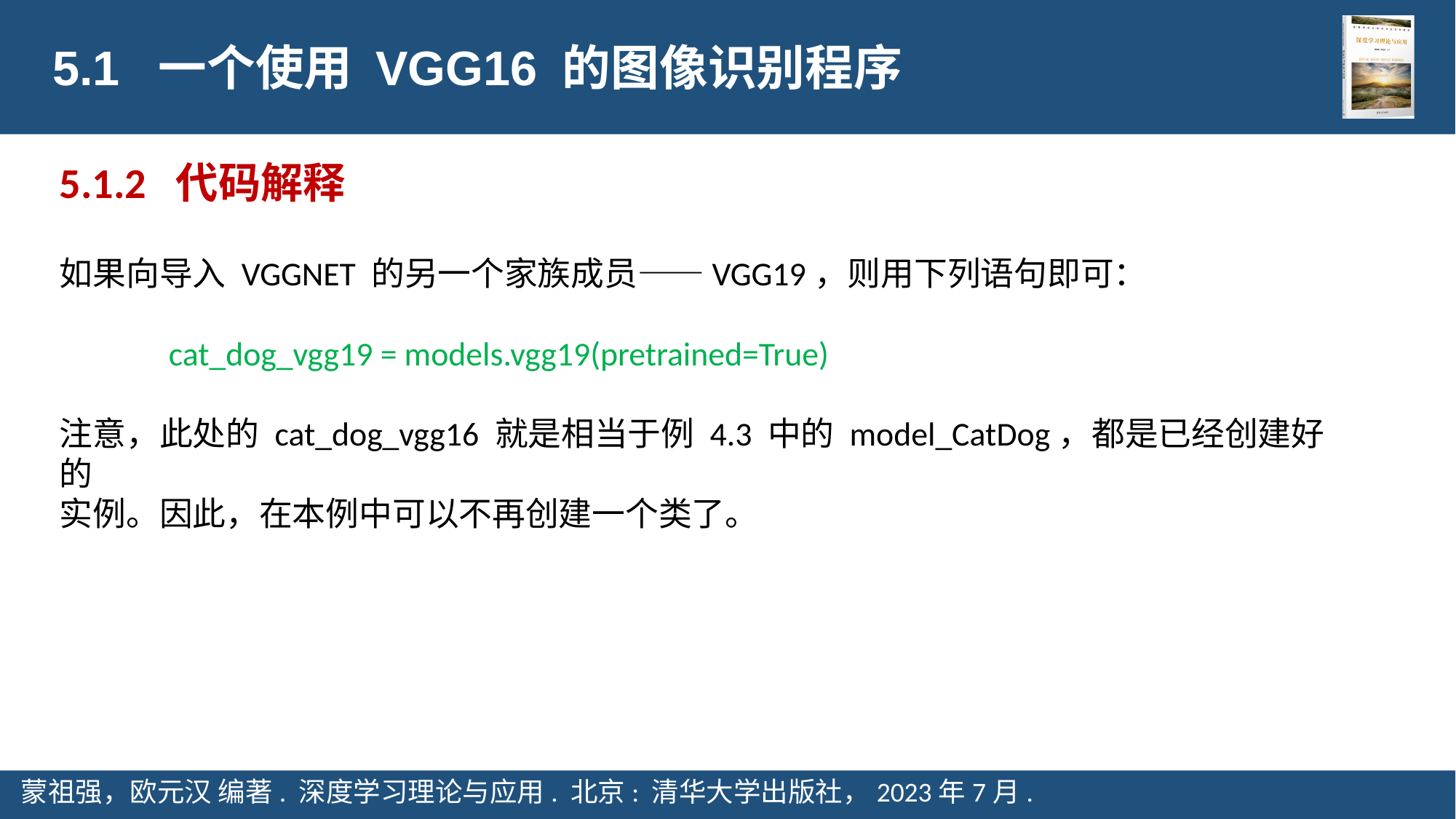

5.1  一个使用 VGG16 的图像识别程序
5.1.2  代码解释
如果向导入 VGGNET 的另一个家族成员——VGG19，则用下列语句即可：

	cat_dog_vgg19 = models.vgg19(pretrained=True)

注意，此处的 cat_dog_vgg16 就是相当于例 4.3 中的 model_CatDog，都是已经创建好的
实例。因此，在本例中可以不再创建一个类了。